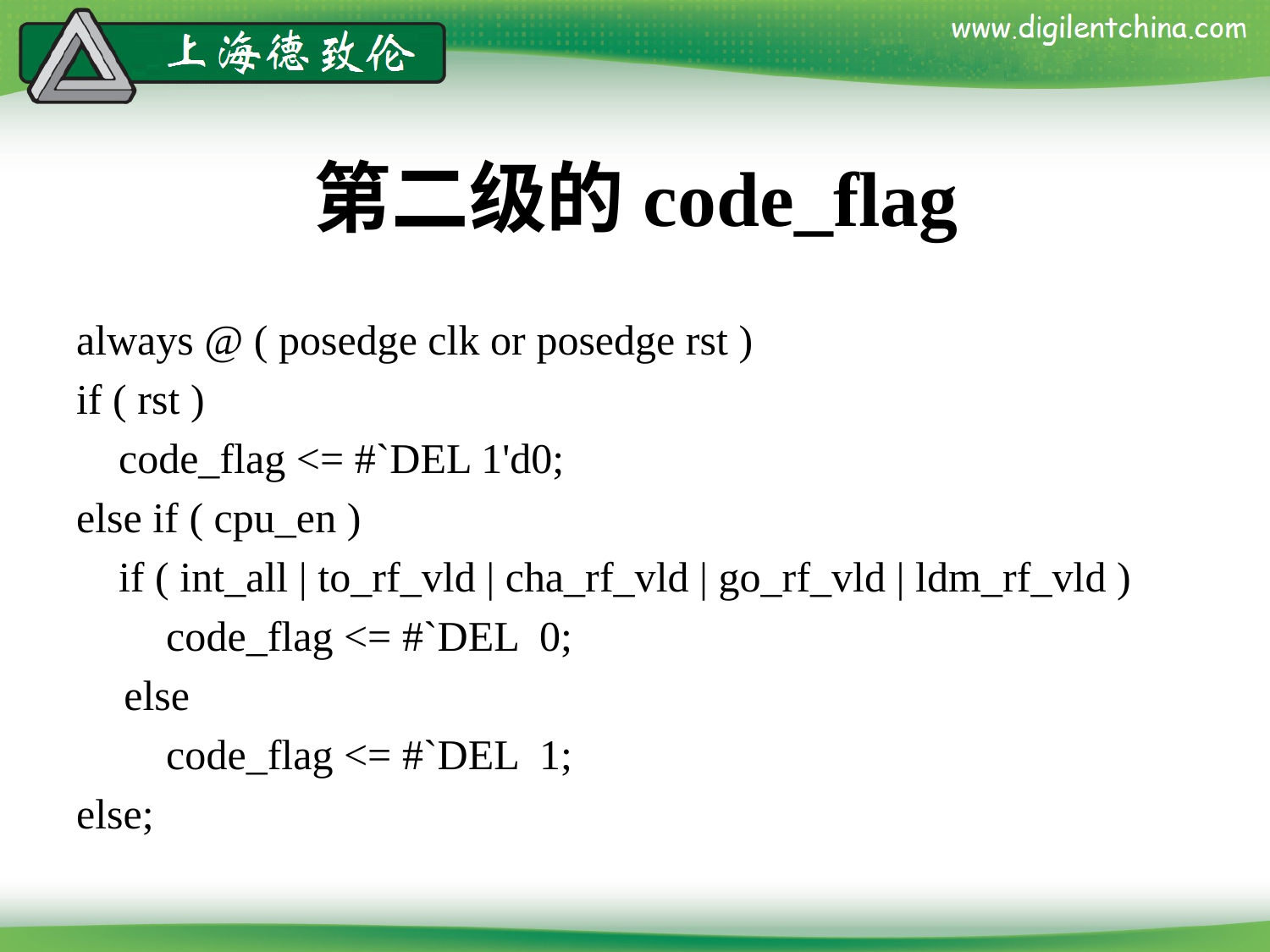

# 第二级的code_flag
always @ ( posedge clk or posedge rst )
if ( rst )
    code_flag <= #`DEL 1'd0;
else if ( cpu_en )
    if ( int_all | to_rf_vld | cha_rf_vld | go_rf_vld | ldm_rf_vld )
	    code_flag <= #`DEL  0;
	else
	    code_flag <= #`DEL  1;
else;